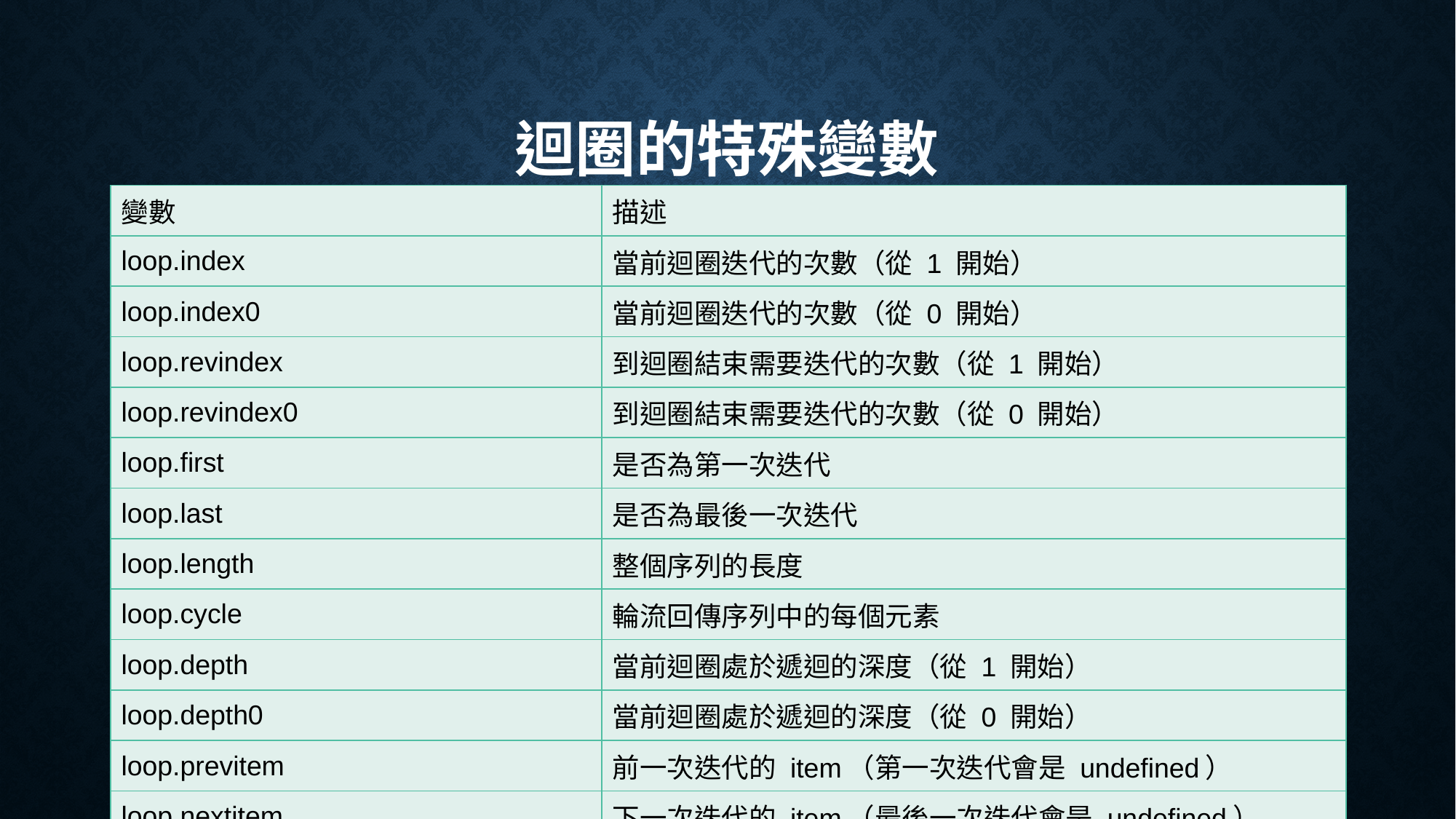

# 迴圈的特殊變數
| 變數 | 描述 |
| --- | --- |
| loop.index | 當前迴圈迭代的次數（從 1 開始） |
| loop.index0 | 當前迴圈迭代的次數（從 0 開始） |
| loop.revindex | 到迴圈結束需要迭代的次數（從 1 開始） |
| loop.revindex0 | 到迴圈結束需要迭代的次數（從 0 開始） |
| loop.first | 是否為第一次迭代 |
| loop.last | 是否為最後一次迭代 |
| loop.length | 整個序列的長度 |
| loop.cycle | 輪流回傳序列中的每個元素 |
| loop.depth | 當前迴圈處於遞迴的深度（從 1 開始） |
| loop.depth0 | 當前迴圈處於遞迴的深度（從 0 開始） |
| loop.previtem | 前一次迭代的 item（第一次迭代會是 undefined） |
| loop.nextitem | 下一次迭代的 item（最後一次迭代會是 undefined） |
| loop.changed(\*val) | 相較於前一次迭代，作為參數的值是否有改變 |

46